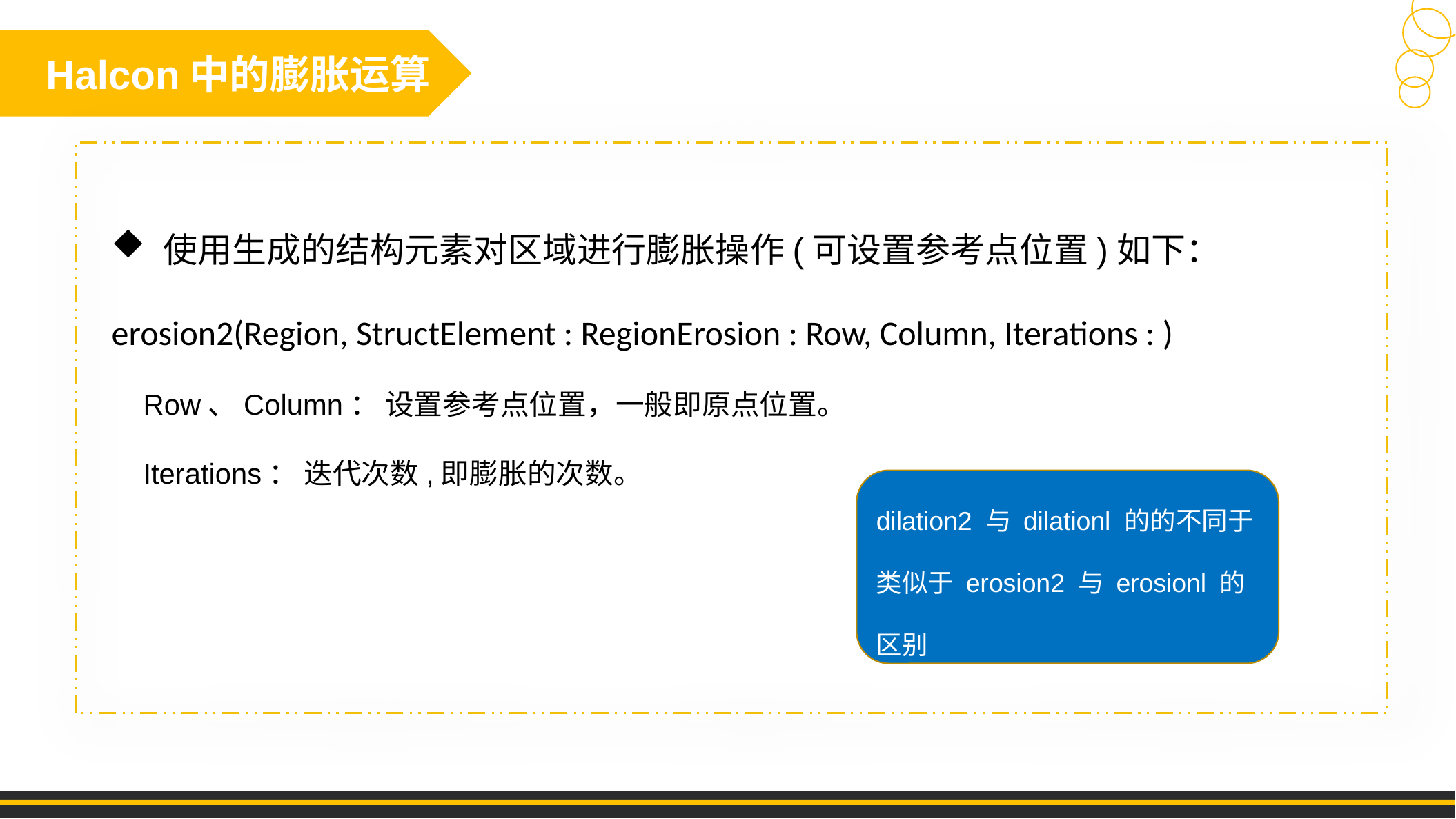

Halcon中的膨胀运算

使用生成的结构元素对区域进行膨胀操作(可设置参考点位置)如下：
erosion2(Region, StructElement : RegionErosion : Row, Column, Iterations : )
    Row、Column： 设置参考点位置，一般即原点位置。
    Iterations： 迭代次数,即膨胀的次数。

dilation2 与 dilationl 的的不同于类似于 erosion2 与 erosionl 的区别